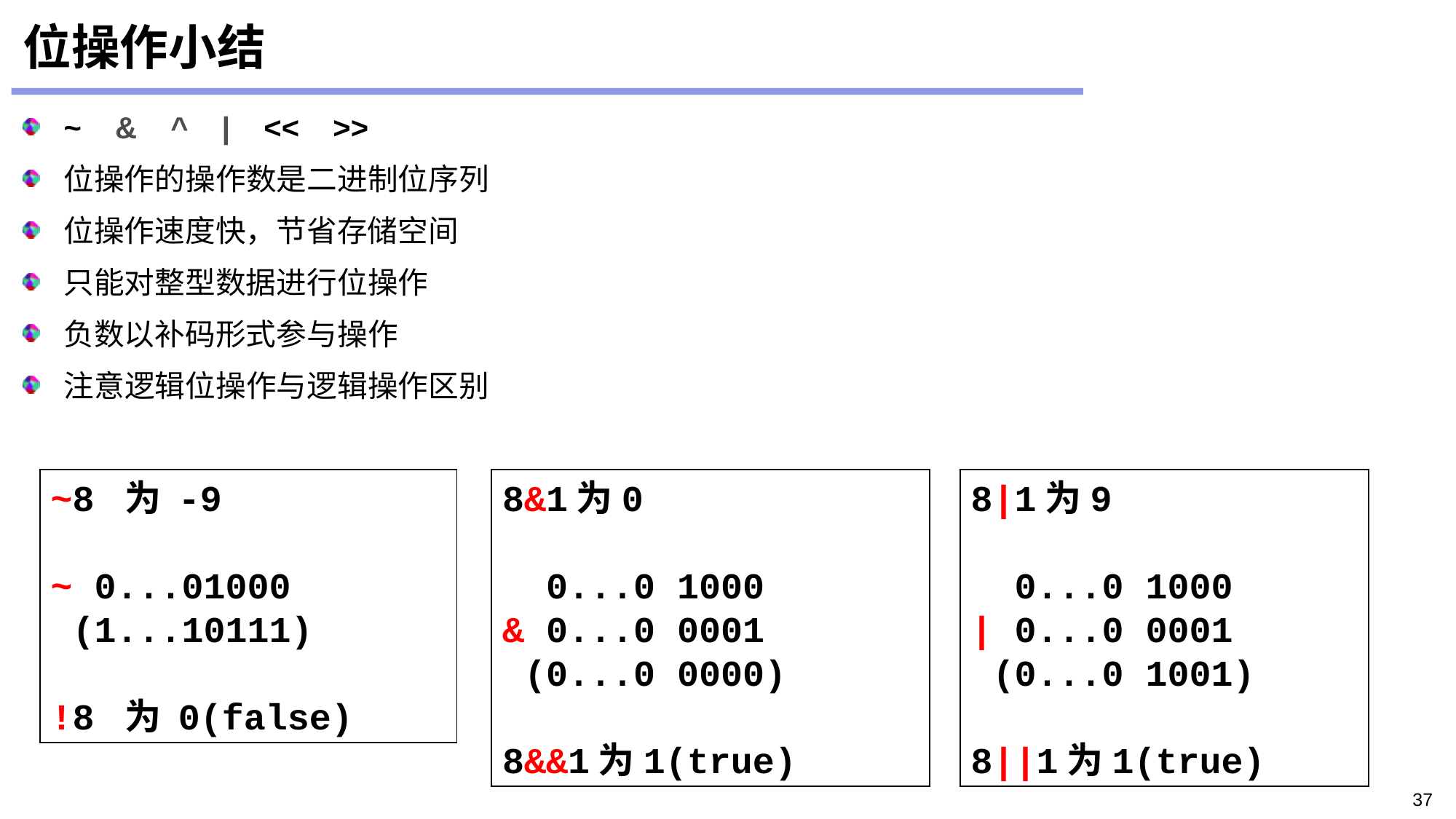

# 位操作小结
~    &    ^    |    <<    >>
位操作的操作数是二进制位序列
位操作速度快，节省存储空间
只能对整型数据进行位操作
负数以补码形式参与操作
注意逻辑位操作与逻辑操作区别
~8 为 -9

~ 0...01000
 (1...10111)

!8 为 0(false)
8&1为0

  0...0 1000
& 0...0 0001
 (0...0 0000)

8&&1为1(true)
8|1为9

  0...0 1000
| 0...0 0001
 (0...0 1001)

8||1为1(true)
37